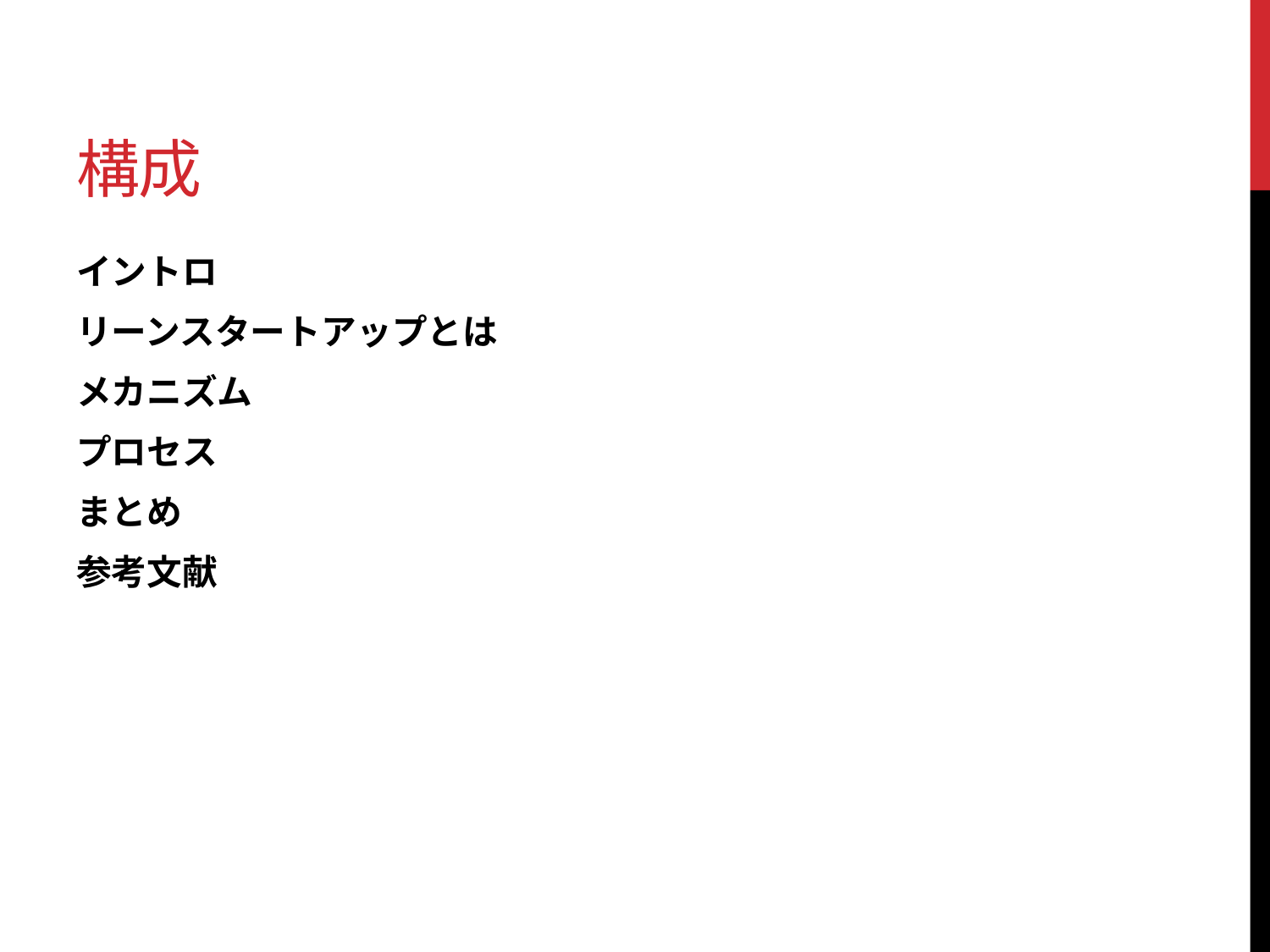

# 構成
イントロ
リーンスタートアップとは
メカニズム
プロセス
まとめ
参考文献